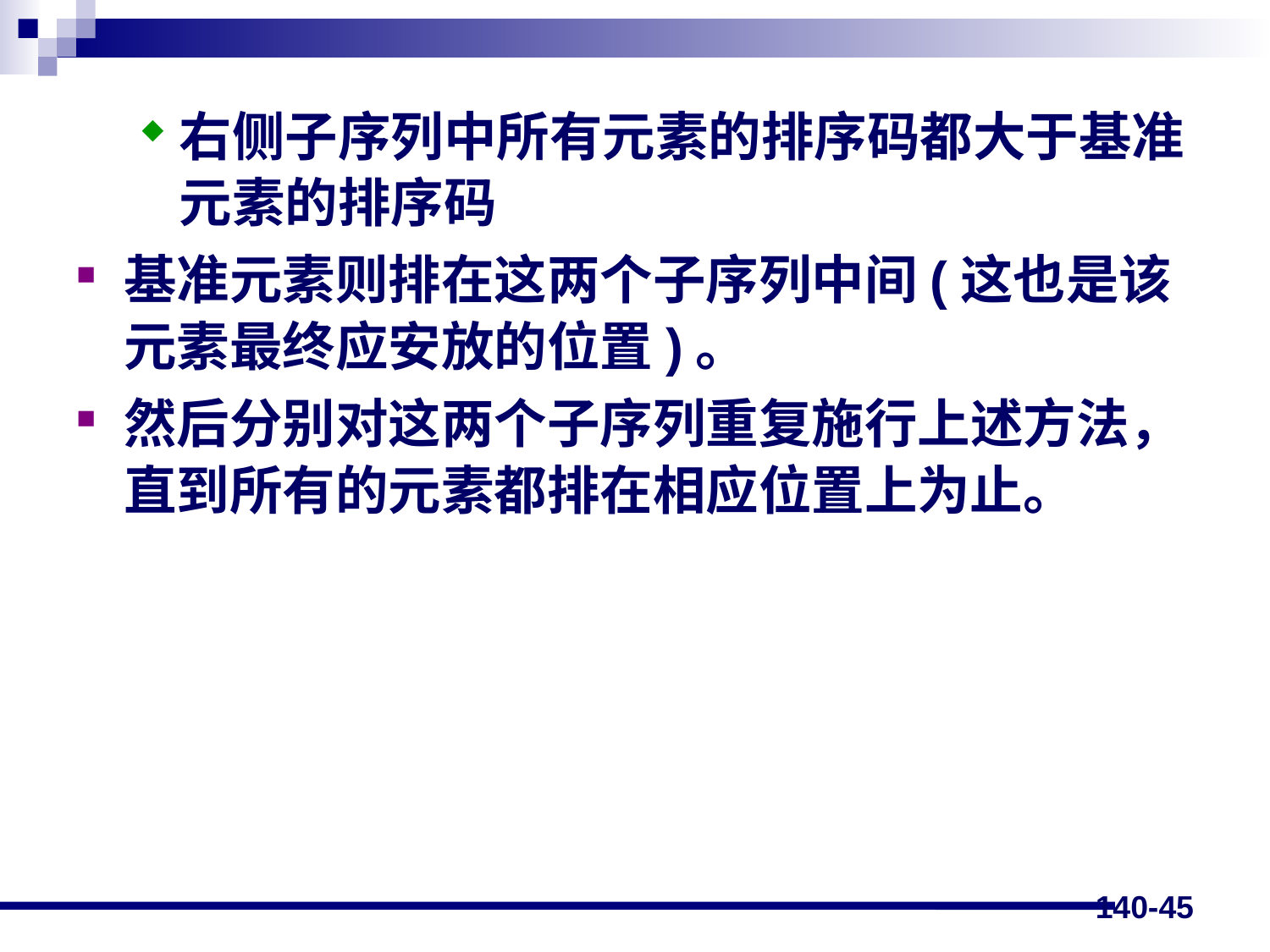

右侧子序列中所有元素的排序码都大于基准元素的排序码
基准元素则排在这两个子序列中间(这也是该元素最终应安放的位置)。
然后分别对这两个子序列重复施行上述方法，直到所有的元素都排在相应位置上为止。
140-45